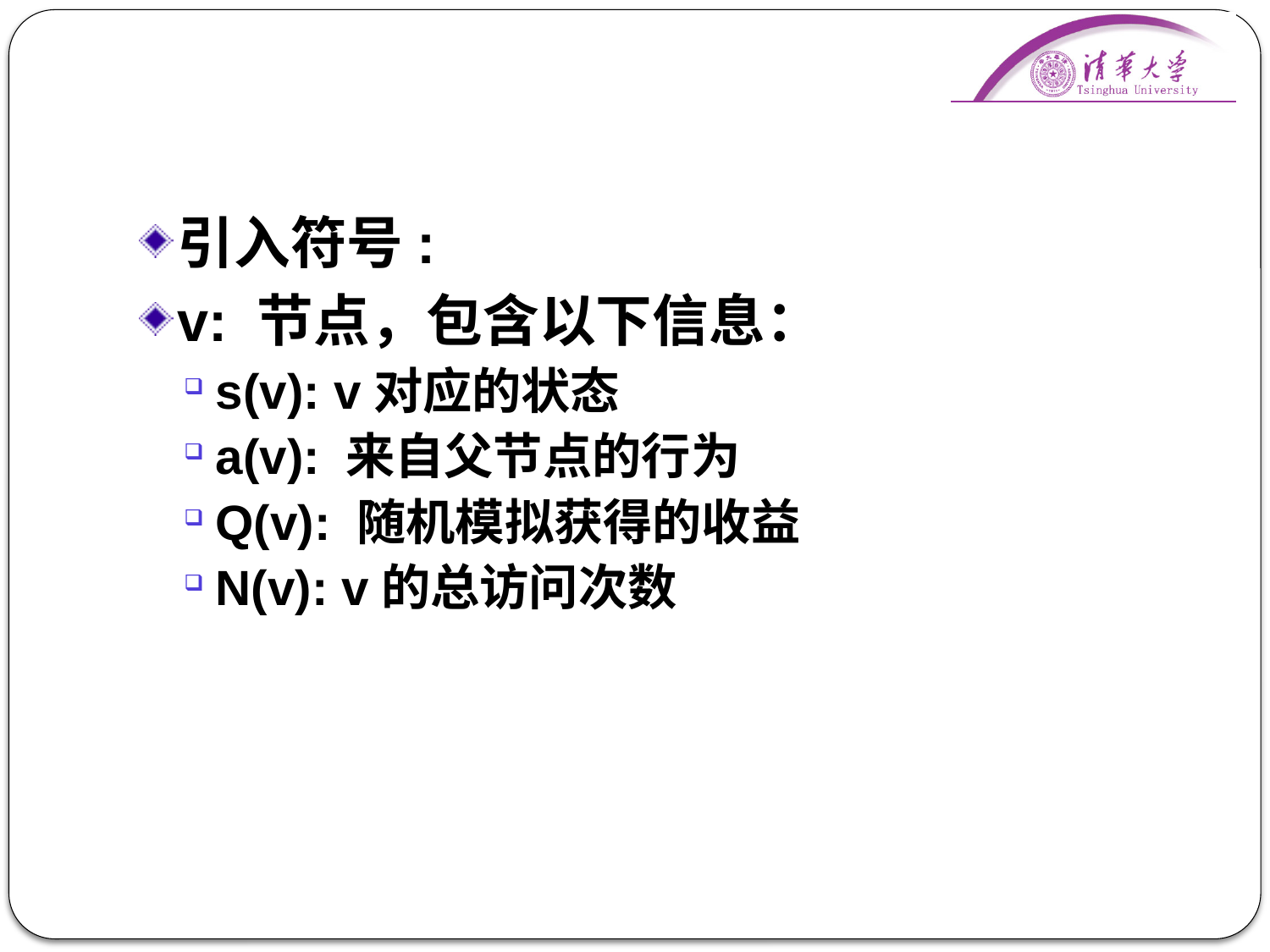

#
引入符号:
v: 节点，包含以下信息：
s(v): v对应的状态
a(v): 来自父节点的行为
Q(v): 随机模拟获得的收益
N(v): v的总访问次数
27